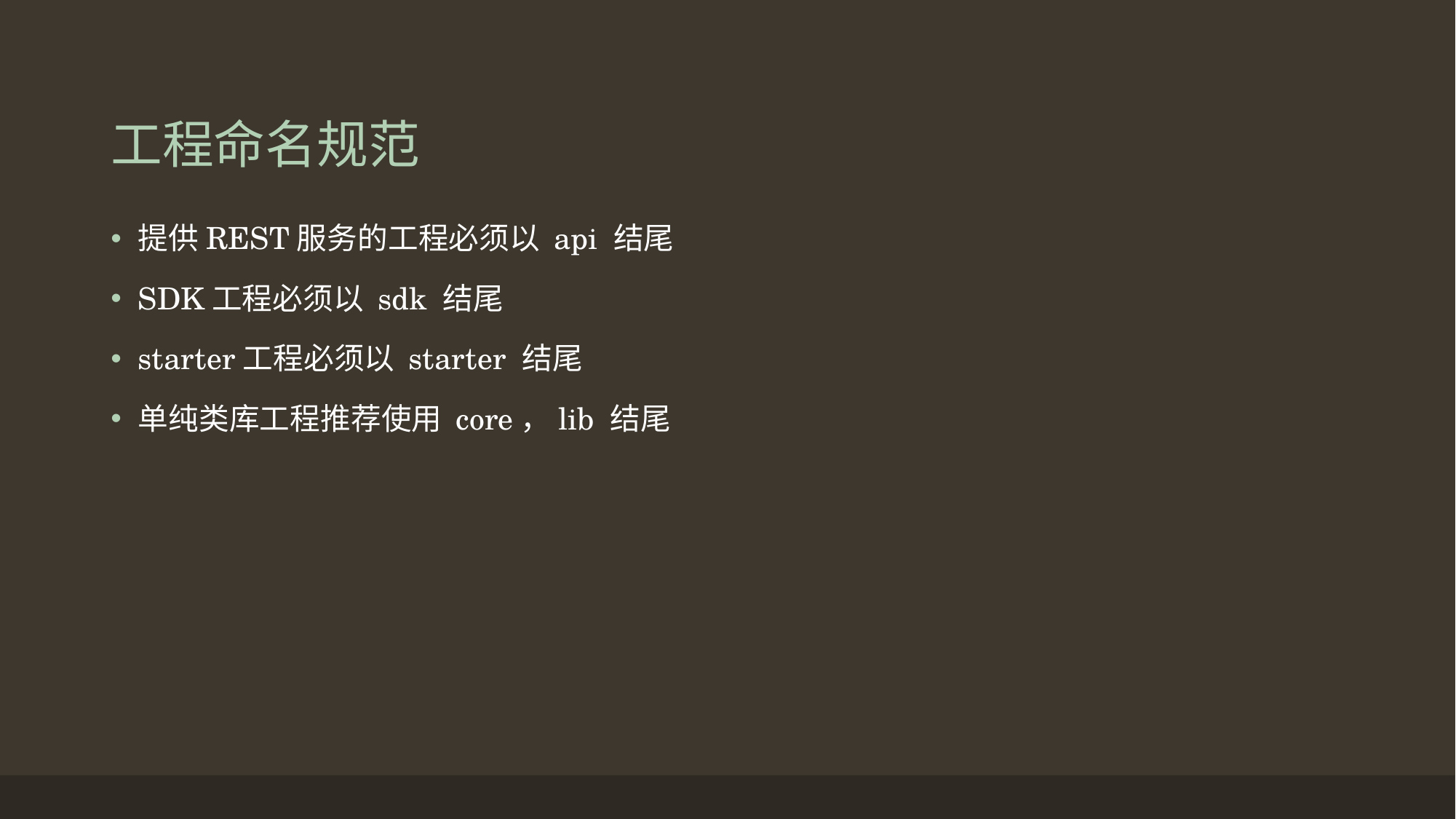

# 工程命名规范
提供REST服务的工程必须以 api 结尾
SDK工程必须以 sdk 结尾
starter工程必须以 starter 结尾
单纯类库工程推荐使用 core，lib 结尾